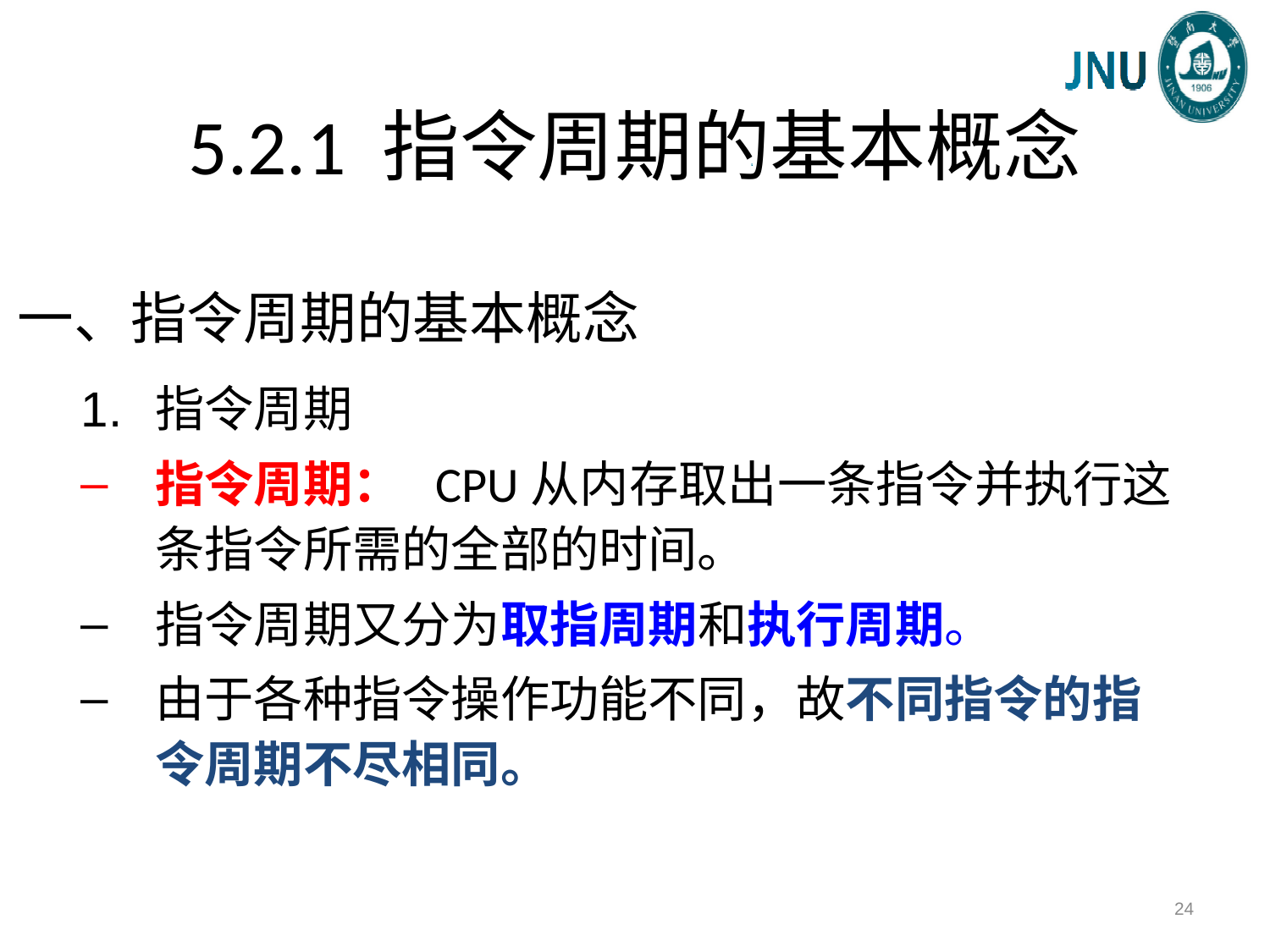

# 5.2.1 指令周期的基本概念
一、指令周期的基本概念
指令周期
指令周期：  CPU从内存取出一条指令并执行这条指令所需的全部的时间。
指令周期又分为取指周期和执行周期。
由于各种指令操作功能不同，故不同指令的指令周期不尽相同。
24